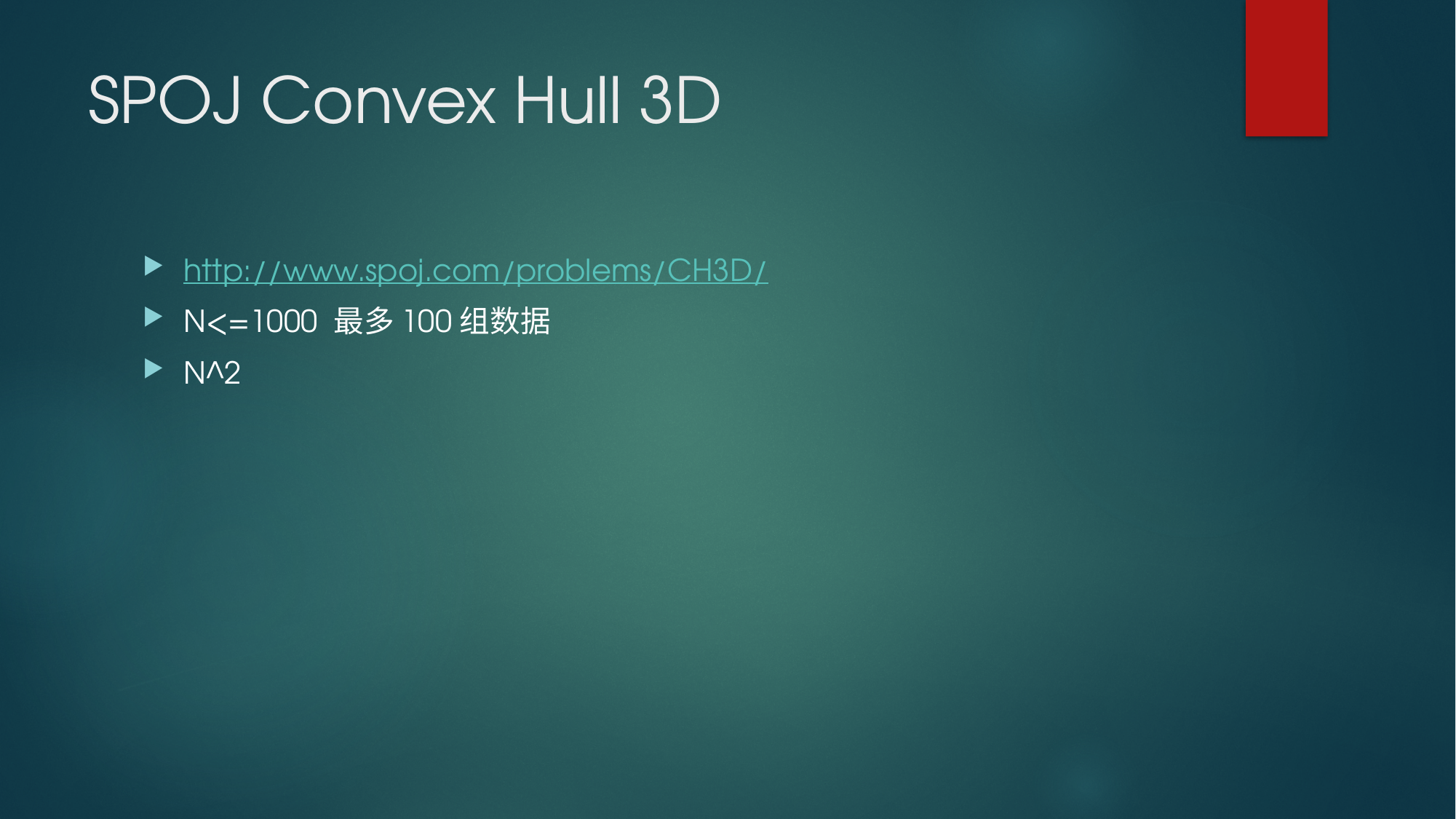

# SPOJ Convex Hull 3D
http://www.spoj.com/problems/CH3D/
N<=1000 最多100组数据
N^2